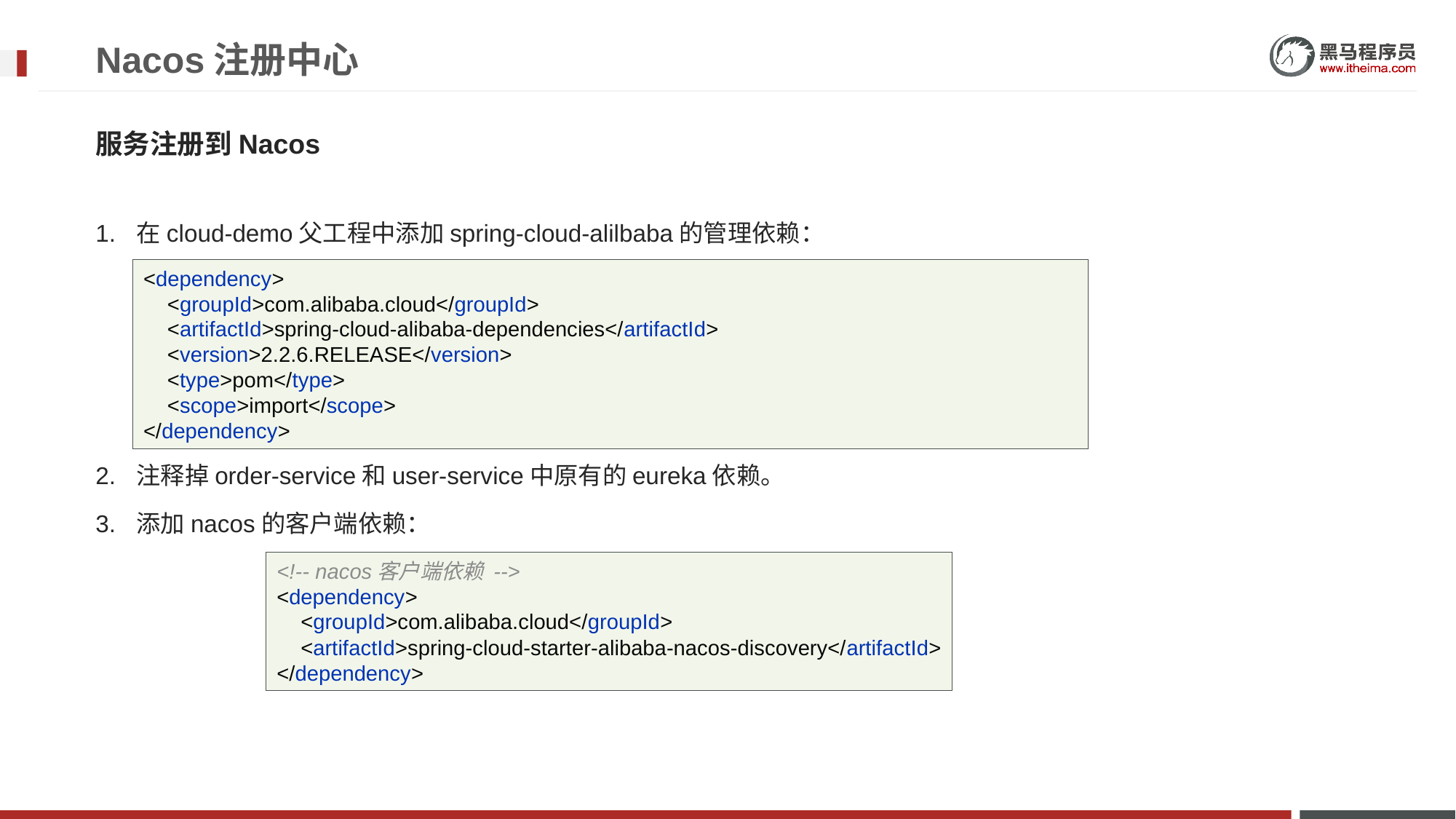

# Nacos注册中心
服务注册到Nacos
在cloud-demo父工程中添加spring-cloud-alilbaba的管理依赖：

注释掉order-service和user-service中原有的eureka依赖。
添加nacos的客户端依赖：

<dependency>
    <groupId>com.alibaba.cloud</groupId>
    <artifactId>spring-cloud-alibaba-dependencies</artifactId>
    <version>2.2.6.RELEASE</version>
    <type>pom</type>
    <scope>import</scope>
</dependency>
<!-- nacos客户端依赖 -->
<dependency>
    <groupId>com.alibaba.cloud</groupId>
    <artifactId>spring-cloud-starter-alibaba-nacos-discovery</artifactId>
</dependency>